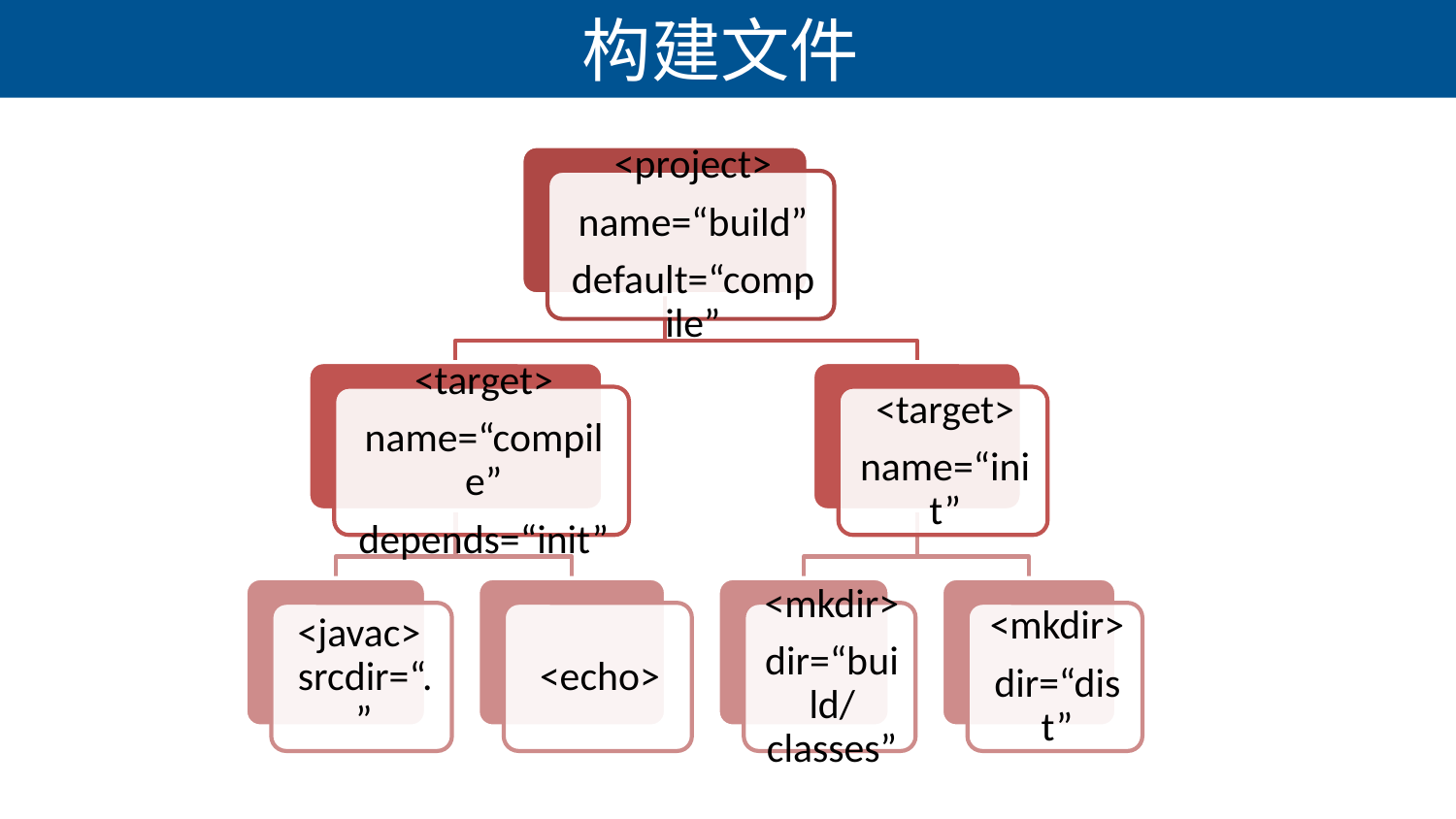

# 构建文件
<project>
name=“build”
default=“compile”
<target>
name=“compile”
depends=“init”
<javac>  srcdir=“.”
<echo>
<target>
name=“init”
<mkdir>
dir=“build/classes”
<mkdir>
dir=“dist”